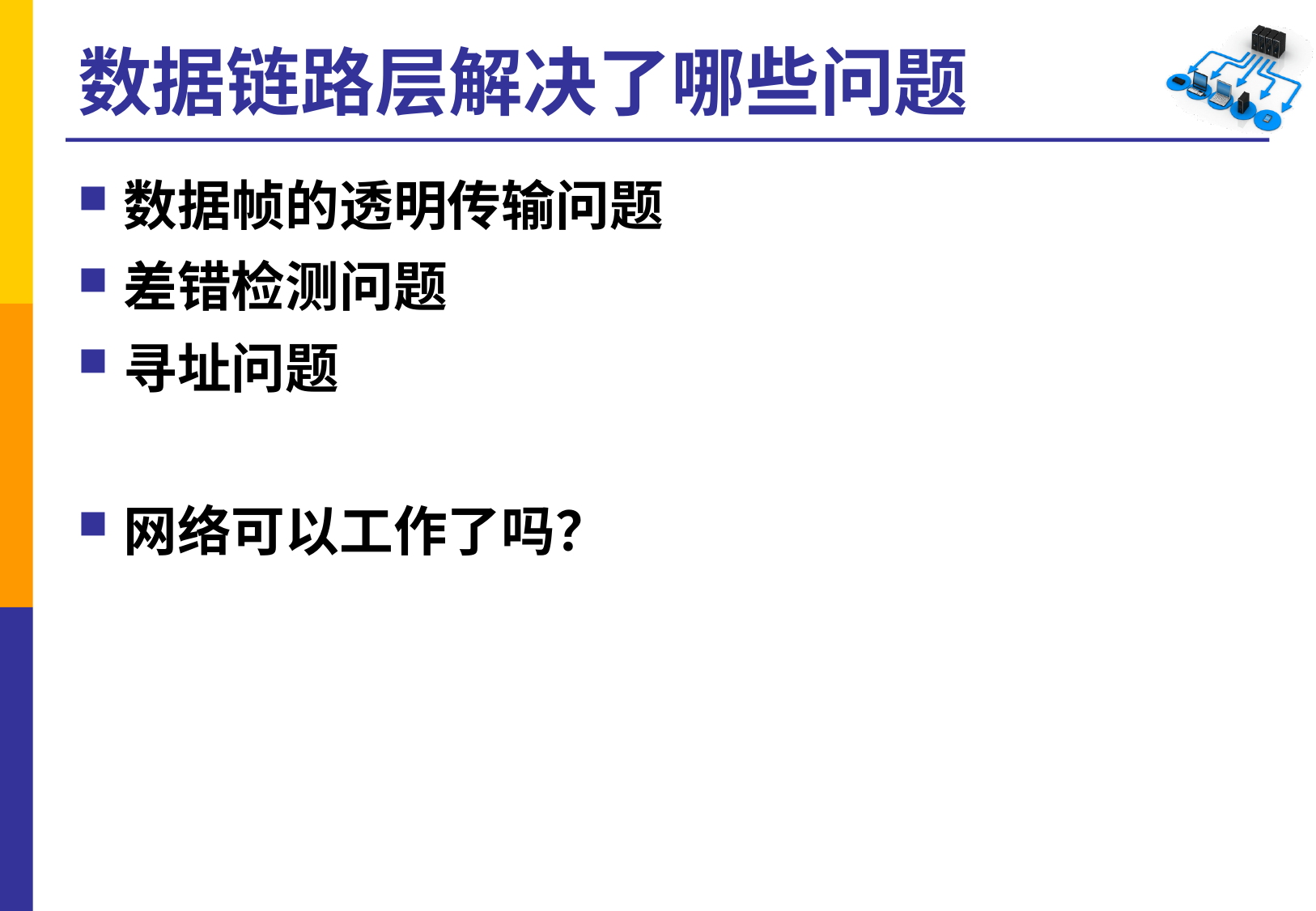

# 数据链路层解决了哪些问题
数据帧的透明传输问题
差错检测问题
寻址问题

网络可以工作了吗？